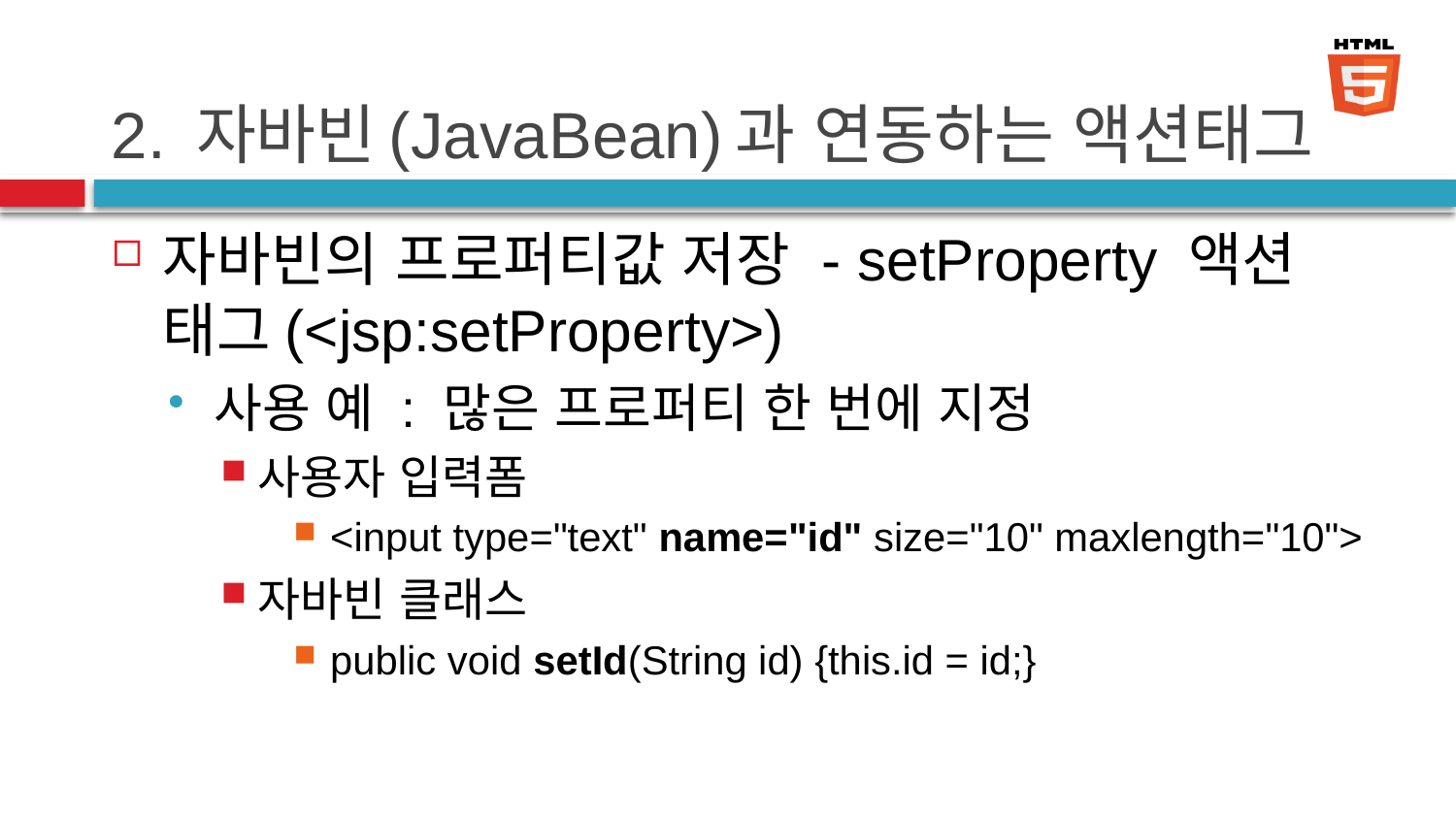

# 2. 자바빈(JavaBean)과 연동하는 액션태그
자바빈의 프로퍼티값 저장 - setProperty 액션 태그(<jsp:setProperty>)
사용 예 : 많은 프로퍼티 한 번에 지정
사용자 입력폼
<input type="text" name="id" size="10" maxlength="10">
자바빈 클래스
public void setId(String id) {this.id = id;}